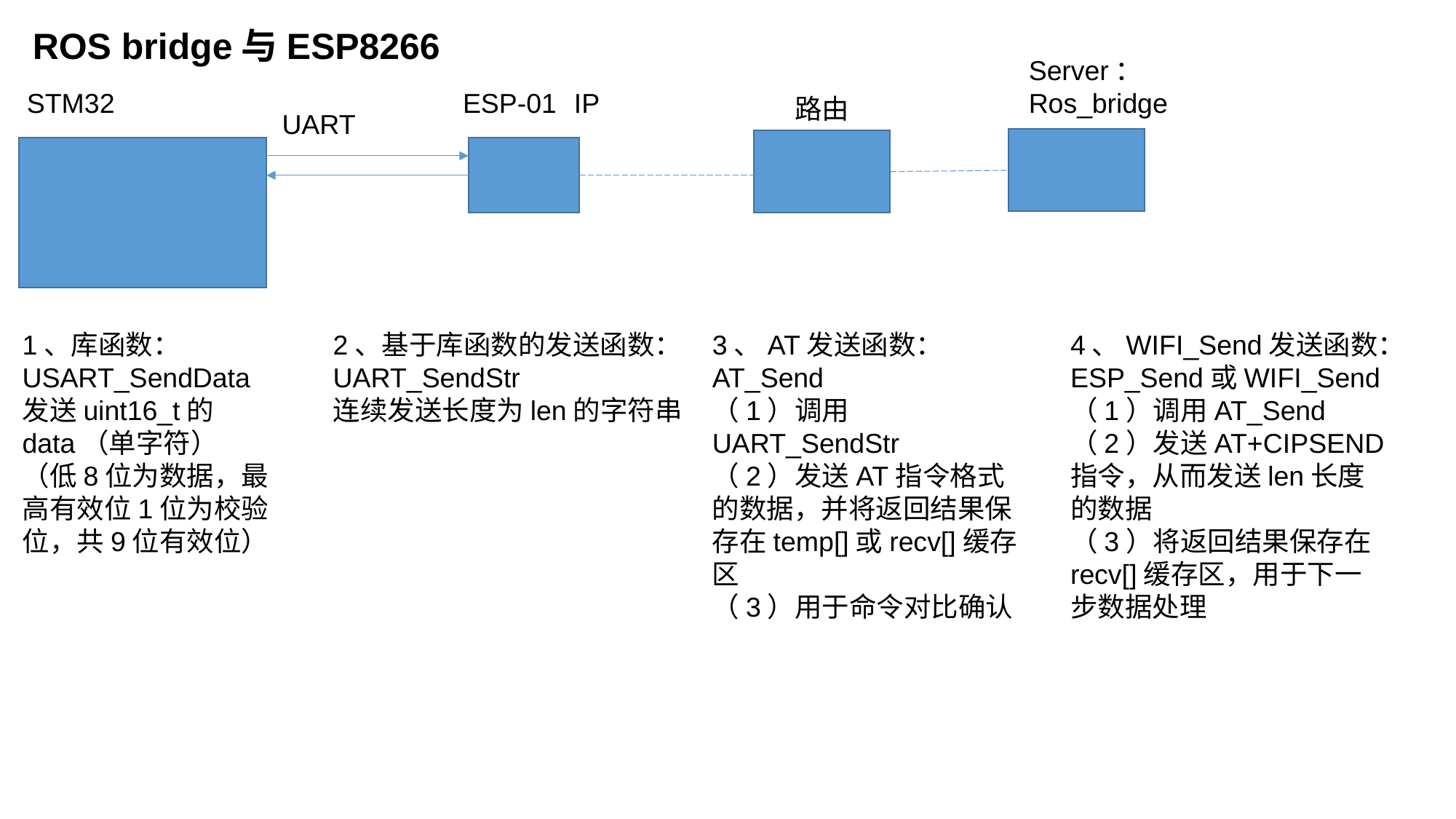

ROS bridge与ESP8266
Server：
Ros_bridge
IP
STM32
ESP-01
路由
UART

3、AT发送函数：
AT_Send
（1）调用UART_SendStr
（2）发送AT指令格式的数据，并将返回结果保存在temp[]或recv[]缓存区
（3）用于命令对比确认
4、WIFI_Send发送函数：
ESP_Send或WIFI_Send
（1）调用AT_Send
（2）发送AT+CIPSEND指令，从而发送len长度的数据
（3）将返回结果保存在recv[]缓存区，用于下一步数据处理
1、库函数：
USART_SendData
发送uint16_t的data（单字符）
（低8位为数据，最高有效位1位为校验位，共9位有效位）
2、基于库函数的发送函数：
UART_SendStr
连续发送长度为len的字符串